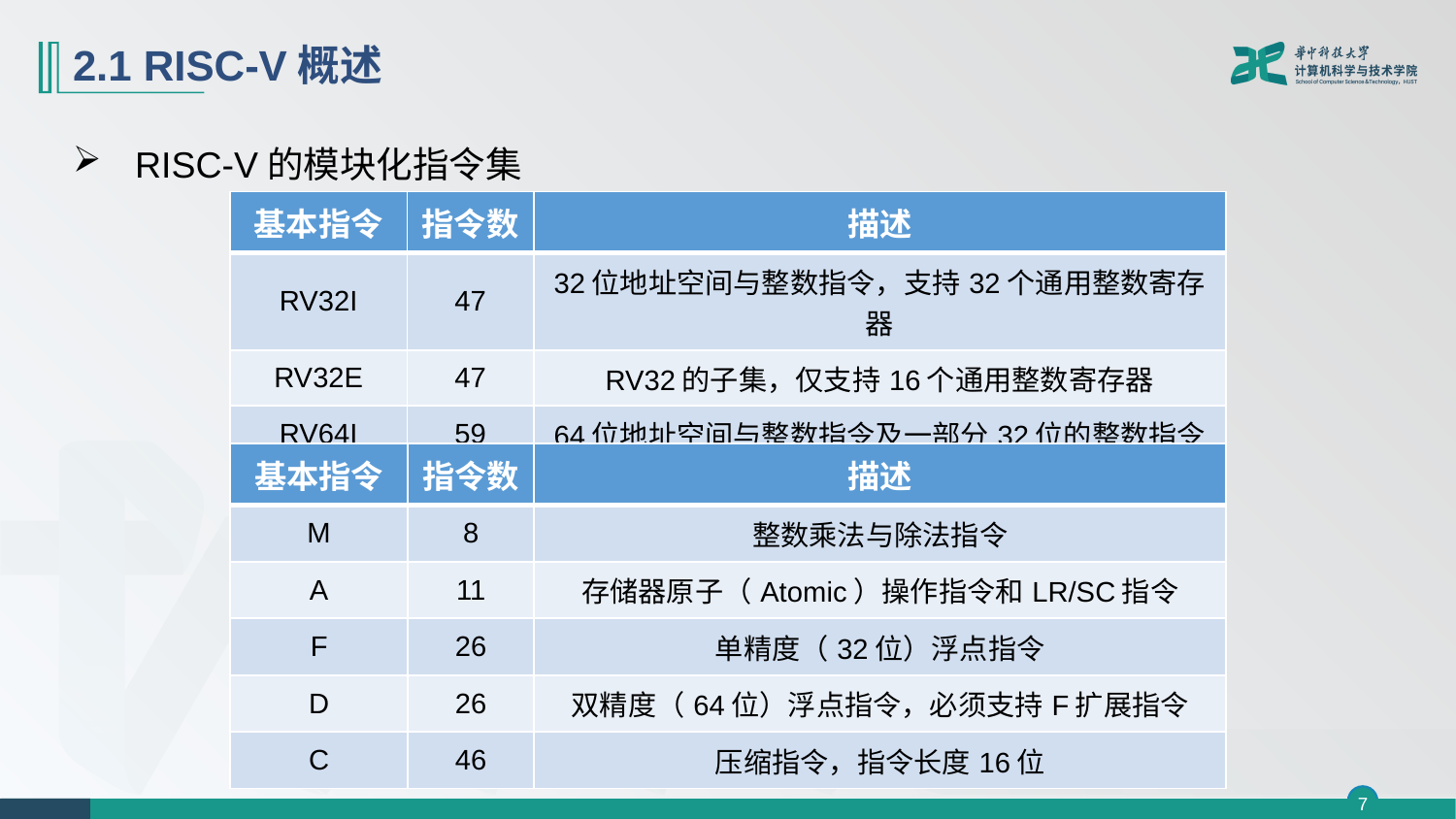

# 2.1 RISC-V概述
RISC-V的模块化指令集

| 基本指令 | 指令数 | 描述 |
| --- | --- | --- |
| RV32I | 47 | 32位地址空间与整数指令，支持32个通用整数寄存器 |
| RV32E | 47 | RV32的子集，仅支持16个通用整数寄存器 |
| RV64I | 59 | 64位地址空间与整数指令及一部分32位的整数指令 |
| RV128I | 71 | 128位地址空间与整数指令及一部32位的整数指令 |
| 基本指令 | 指令数 | 描述 |
| --- | --- | --- |
| M | 8 | 整数乘法与除法指令 |
| A | 11 | 存储器原子（Atomic）操作指令和LR/SC指令 |
| F | 26 | 单精度（32位）浮点指令 |
| D | 26 | 双精度（64位）浮点指令，必须支持F扩展指令 |
| C | 46 | 压缩指令，指令长度16位 |